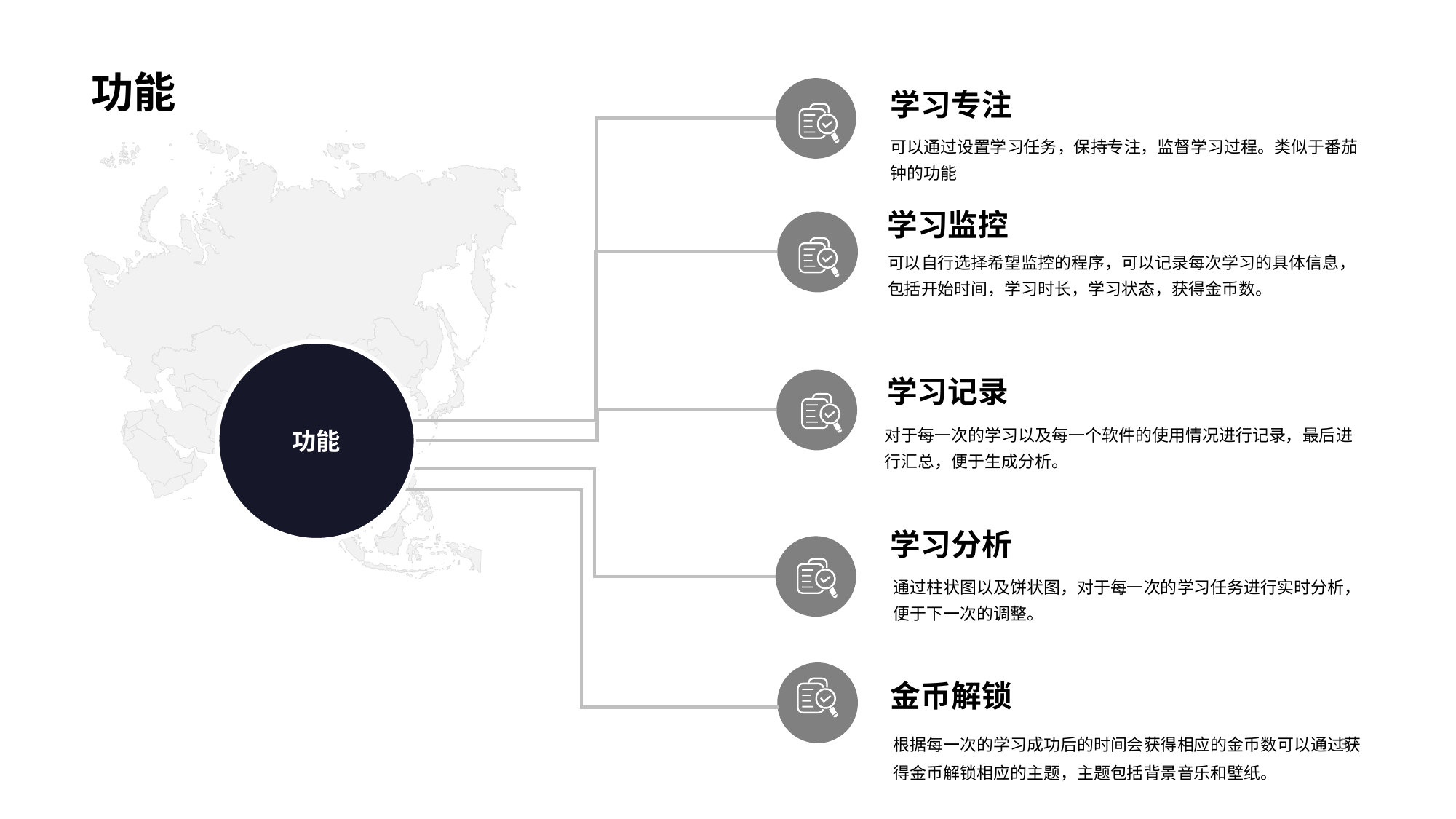

# 功能
学习专注
可以通过设置学习任务，保持专注，监督学习过程。类似于番茄钟的功能

学习监控
可以自行选择希望监控的程序，可以记录每次学习的具体信息，包括开始时间，学习时长，学习状态，获得金币数。
功能

金币解锁
根据每一次的学习成功后的时间会获得相应的金币数可以通过获得金币解锁相应的主题，主题包括背景音乐和壁纸。

学习记录
对于每一次的学习以及每一个软件的使用情况进行记录，最后进行汇总，便于生成分析。
学习分析

通过柱状图以及饼状图，对于每一次的学习任务进行实时分析，便于下一次的调整。
3